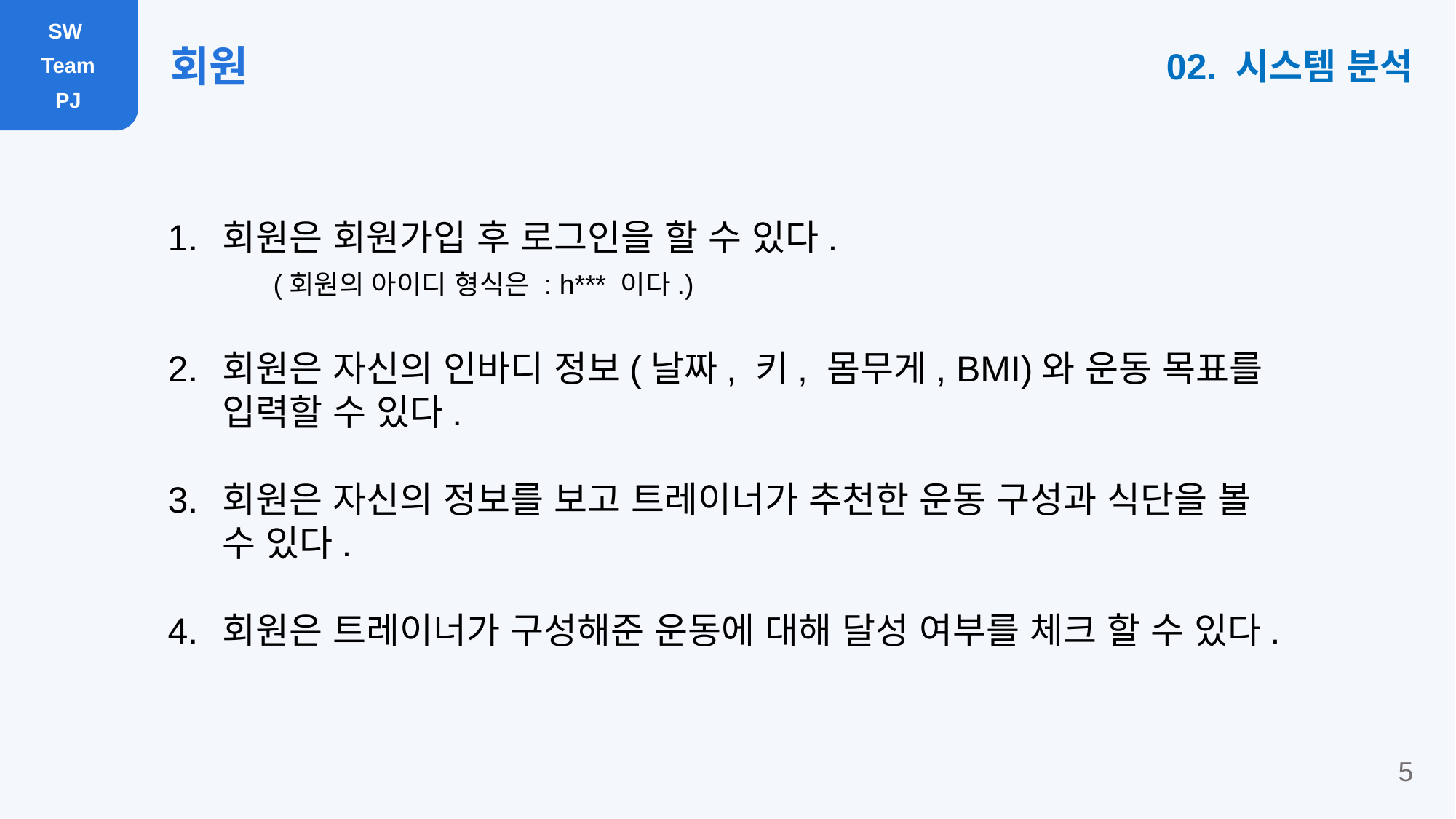

SW
 Team
PJ
회원
02. 시스템 분석
회원은 회원가입 후 로그인을 할 수 있다.                                                  (회원의 아이디 형식은 : h*** 이다.)

회원은 자신의 인바디 정보(날짜, 키, 몸무게, BMI)와 운동 목표를 입력할 수 있다.

회원은 자신의 정보를 보고 트레이너가 추천한 운동 구성과 식단을 볼 수 있다.

회원은 트레이너가 구성해준 운동에 대해 달성 여부를 체크 할 수 있다.
5